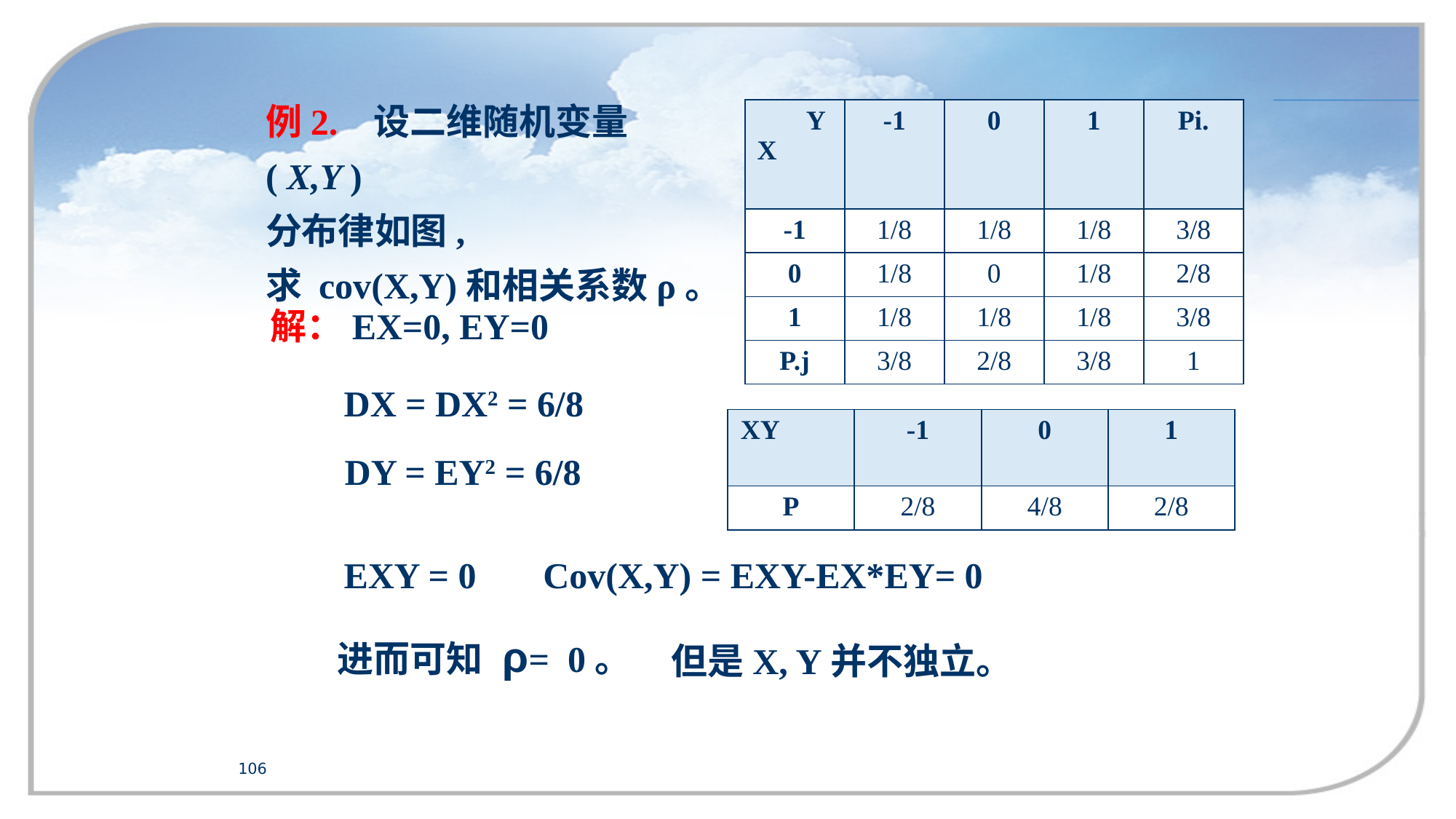

例2.   设二维随机变量( X,Y )
分布律如图,
求 cov(X,Y)和相关系数ρ。
| Y X | -1 | 0 | 1 | Pi. |
| --- | --- | --- | --- | --- |
| -1 | 1/8 | 1/8 | 1/8 | 3/8 |
| 0 | 1/8 | 0 | 1/8 | 2/8 |
| 1 | 1/8 | 1/8 | 1/8 | 3/8 |
| P.j | 3/8 | 2/8 | 3/8 | 1 |
解：EX=0, EY=0
DX = DX2 = 6/8
| XY | -1 | 0 | 1 |
| --- | --- | --- | --- |
| P | 2/8 | 4/8 | 2/8 |
DY = EY2 = 6/8
EXY = 0
Cov(X,Y) = EXY-EX*EY= 0
进而可知 ρ=  0。
但是X, Y并不独立。
106